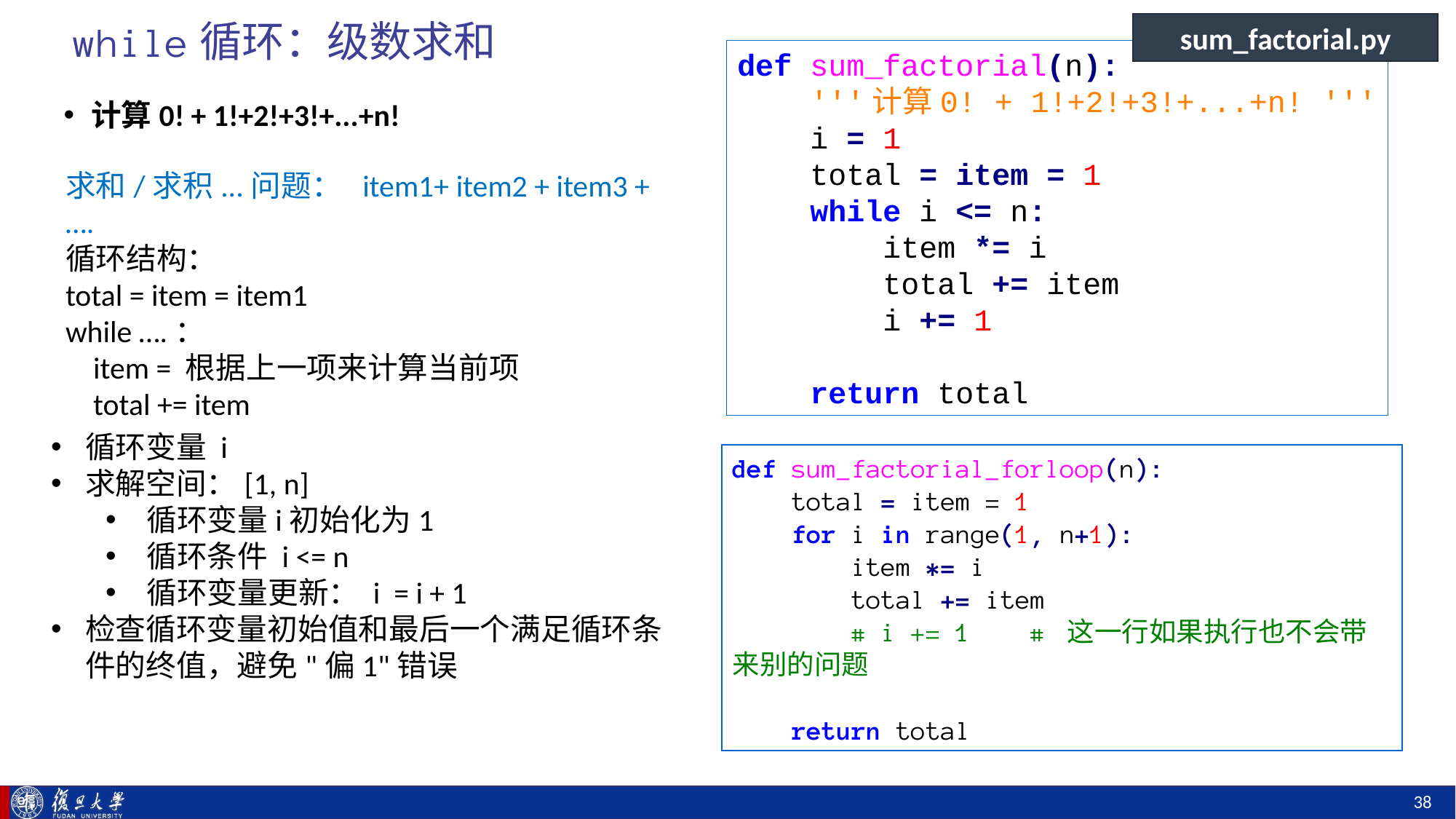

# while循环：级数求和
sum_factorial.py
def sum_factorial(n):
    '''计算0! + 1!+2!+3!+...+n! '''
    i = 1
    total = item = 1
    while i <= n:
        item *= i
        total += item
        i += 1

    return total
计算0! + 1!+2!+3!+...+n!

求和/求积...问题：  item1+ item2 + item3 + ….
循环结构：
total = item = item1
while ….：
    item = 根据上一项来计算当前项
    total += item
循环变量 i
求解空间：[1, n]
循环变量i初始化为1
循环条件 i <= n
循环变量更新： i  = i + 1
检查循环变量初始值和最后一个满足循环条件的终值，避免"偏1"错误
def sum_factorial_forloop(n):
    total = item = 1
    for i in range(1, n+1):
        item *= i
        total += item
        # i += 1    # 这一行如果执行也不会带来别的问题

    return total